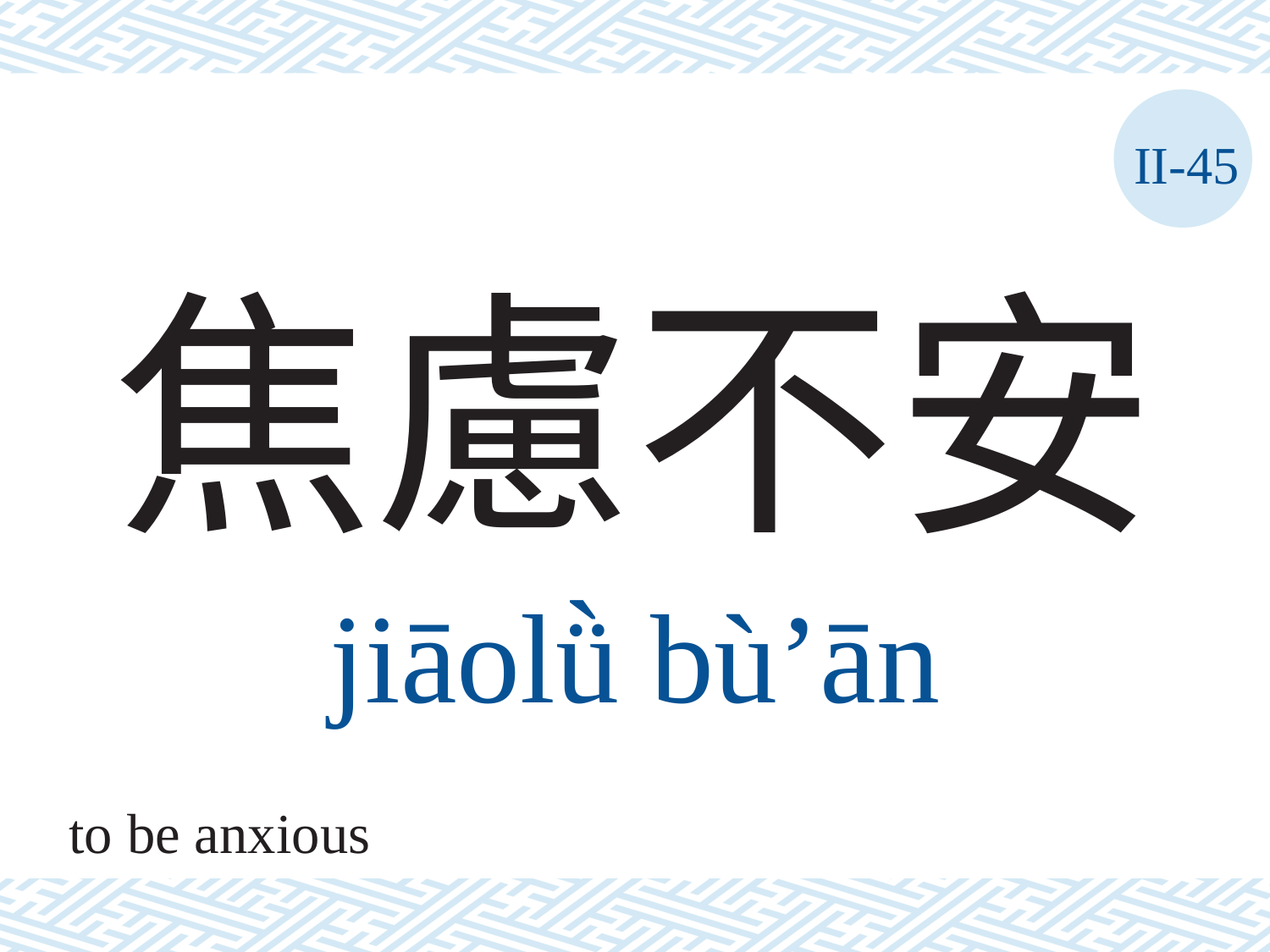

II-45
# 焦慮不安
jiāolǜ	bù’ān
to be anxious